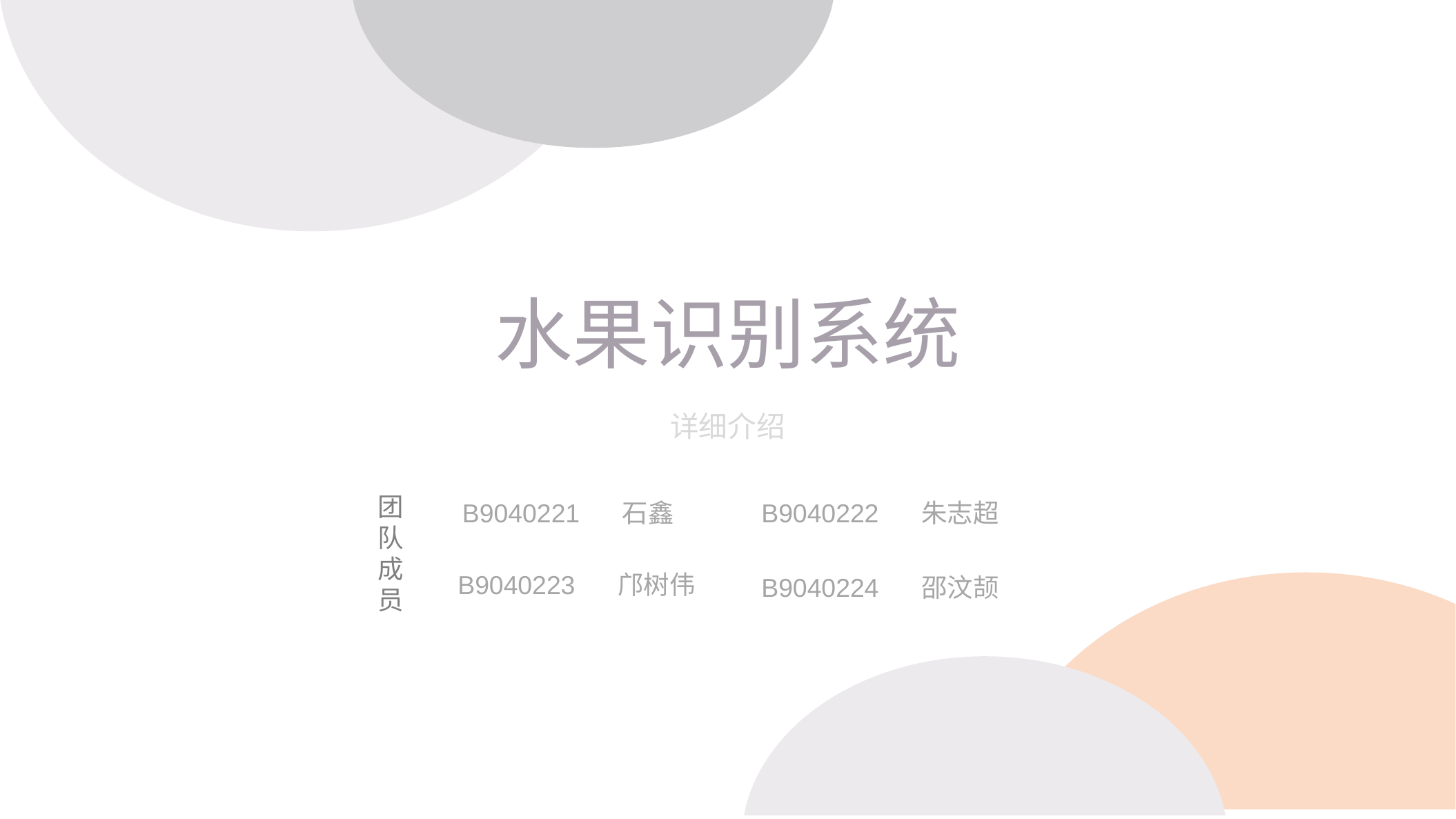

水果识别系统
详细介绍
团队成员
B9040221     石鑫
B9040222     朱志超
B9040223     邝树伟
B9040224     邵汶颉